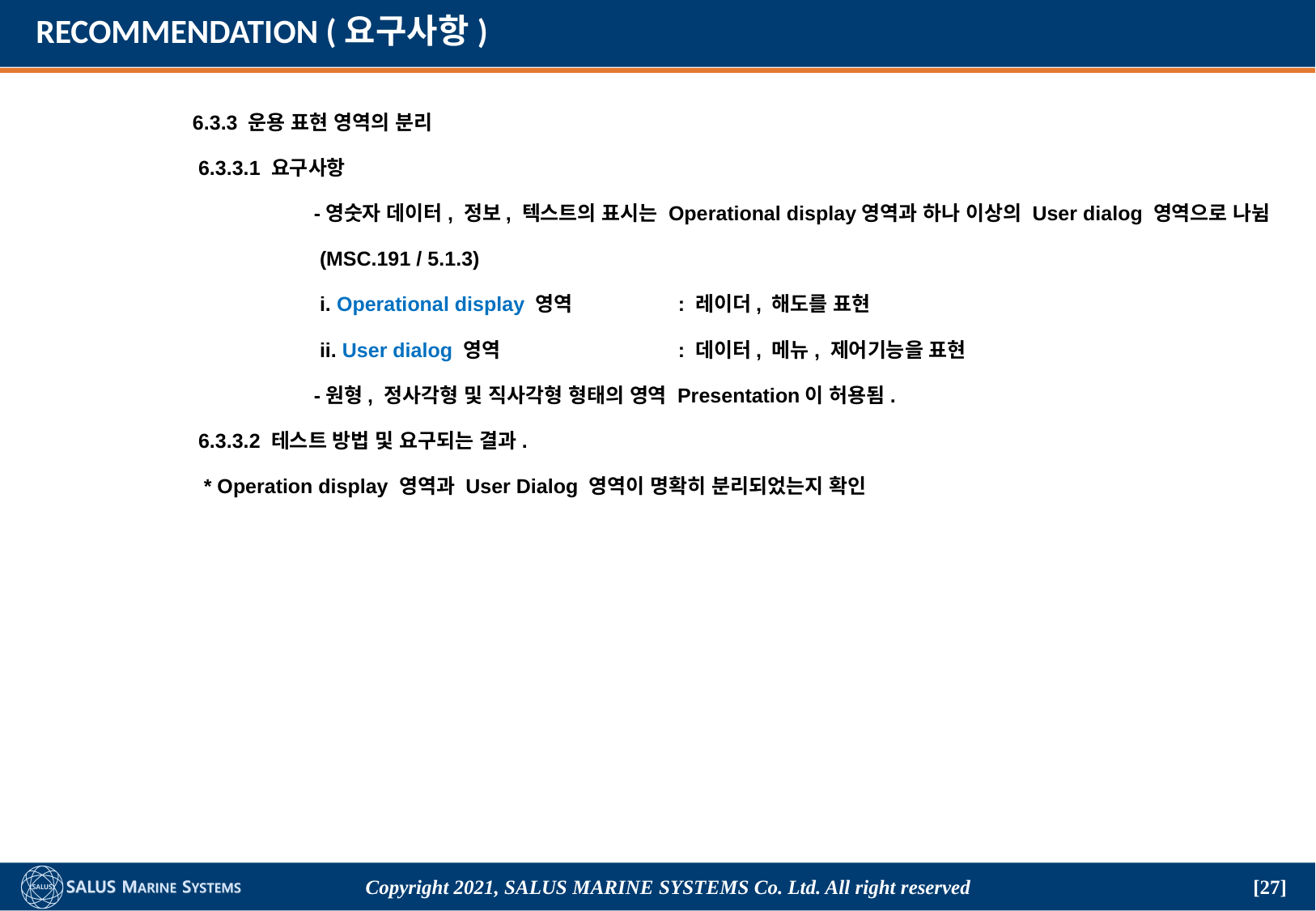

# RECOMMENDATION (요구사항)
	6.3.3 운용 표현 영역의 분리
	 6.3.3.1 요구사항
		-영숫자 데이터, 정보, 텍스트의 표시는 Operational display영역과 하나 이상의 User dialog 영역으로 나뉨
		 (MSC.191 / 5.1.3)
		 i. Operational display 영역 	: 레이더, 해도를 표현
		 ii. User dialog 영역 		: 데이터, 메뉴, 제어기능을 표현
		-원형, 정사각형 및 직사각형 형태의 영역 Presentation이 허용됨.
	 6.3.3.2 테스트 방법 및 요구되는 결과.
	  * Operation display 영역과 User Dialog 영역이 명확히 분리되었는지 확인

Copyright 2021, SALUS Marine Systems Co. Ltd. All right reserved
[27]